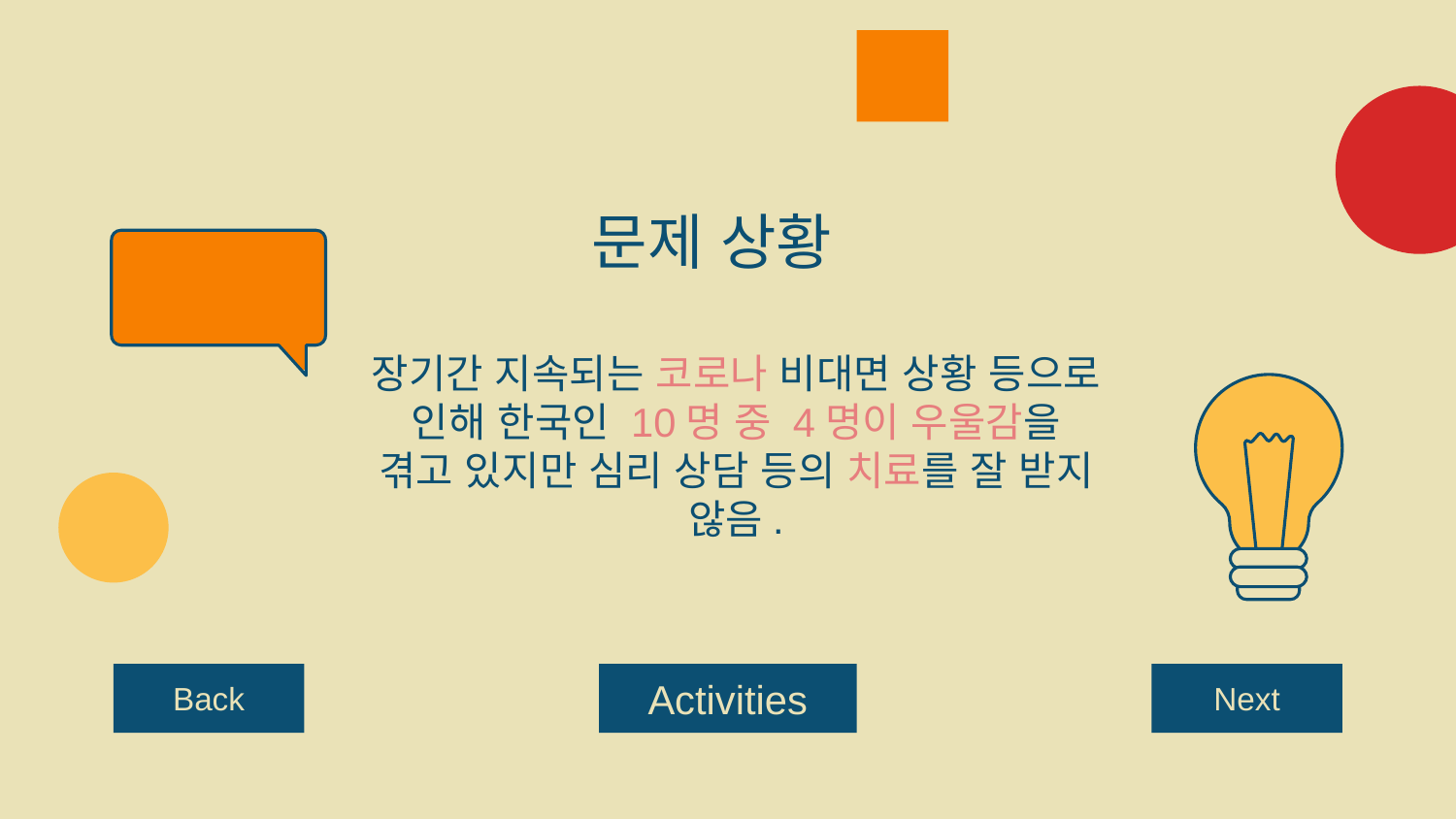

# 문제 상황

장기간 지속되는 코로나 비대면 상황 등으로 인해 한국인 10명 중 4명이 우울감을 겪고 있지만 심리 상담 등의 치료를 잘 받지 않음.

Back
Activities
Next